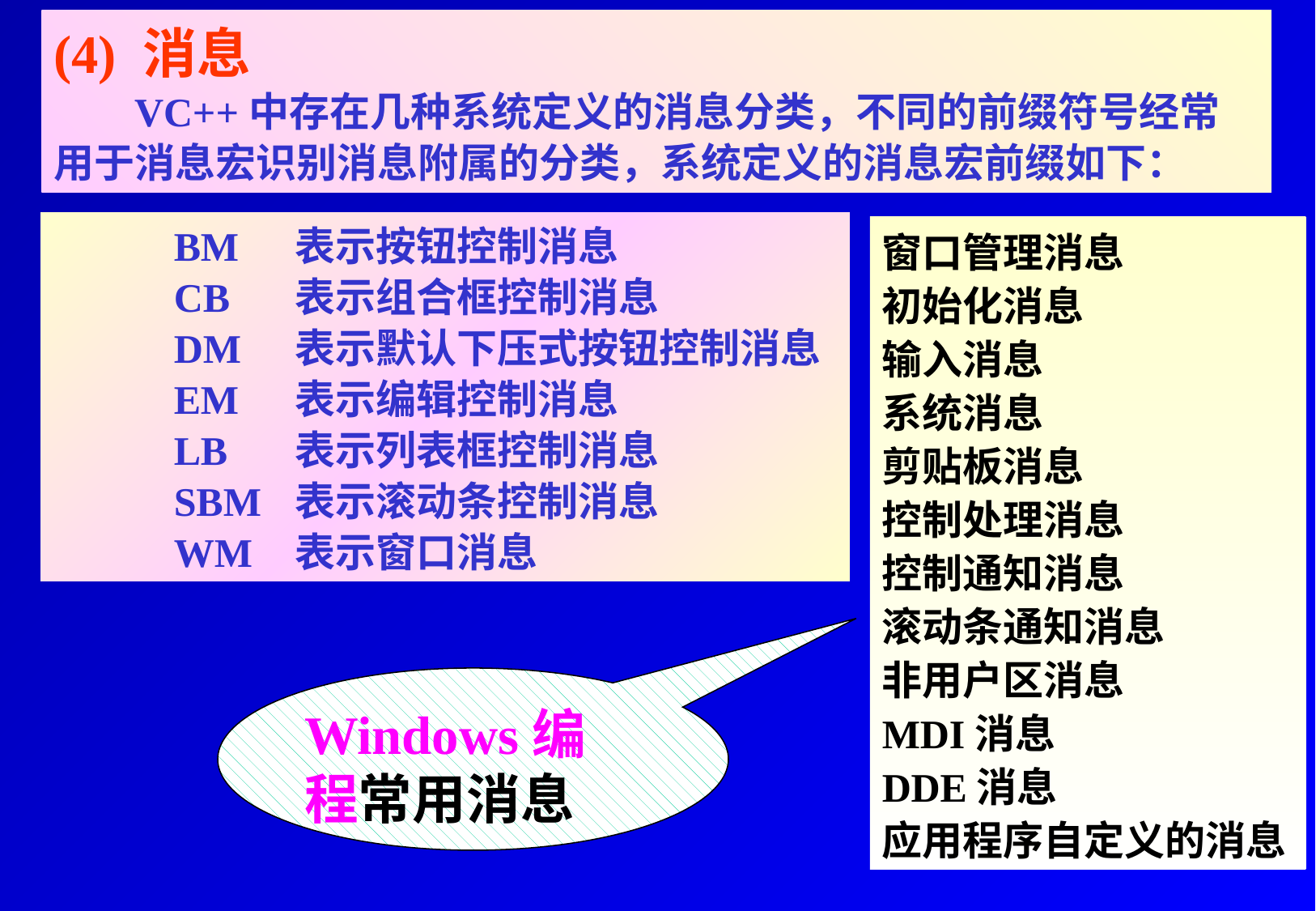

(4) 消息
        VC++中存在几种系统定义的消息分类，不同的前缀符号经常用于消息宏识别消息附属的分类，系统定义的消息宏前缀如下：
BM	表示按钮控制消息
CB	表示组合框控制消息
DM	表示默认下压式按钮控制消息
EM	表示编辑控制消息
LB	表示列表框控制消息
SBM	表示滚动条控制消息
WM	表示窗口消息
窗口管理消息
初始化消息
输入消息
系统消息
剪贴板消息
控制处理消息
控制通知消息
滚动条通知消息
非用户区消息
MDI消息
DDE消息
应用程序自定义的消息
Windows编
程常用消息
15